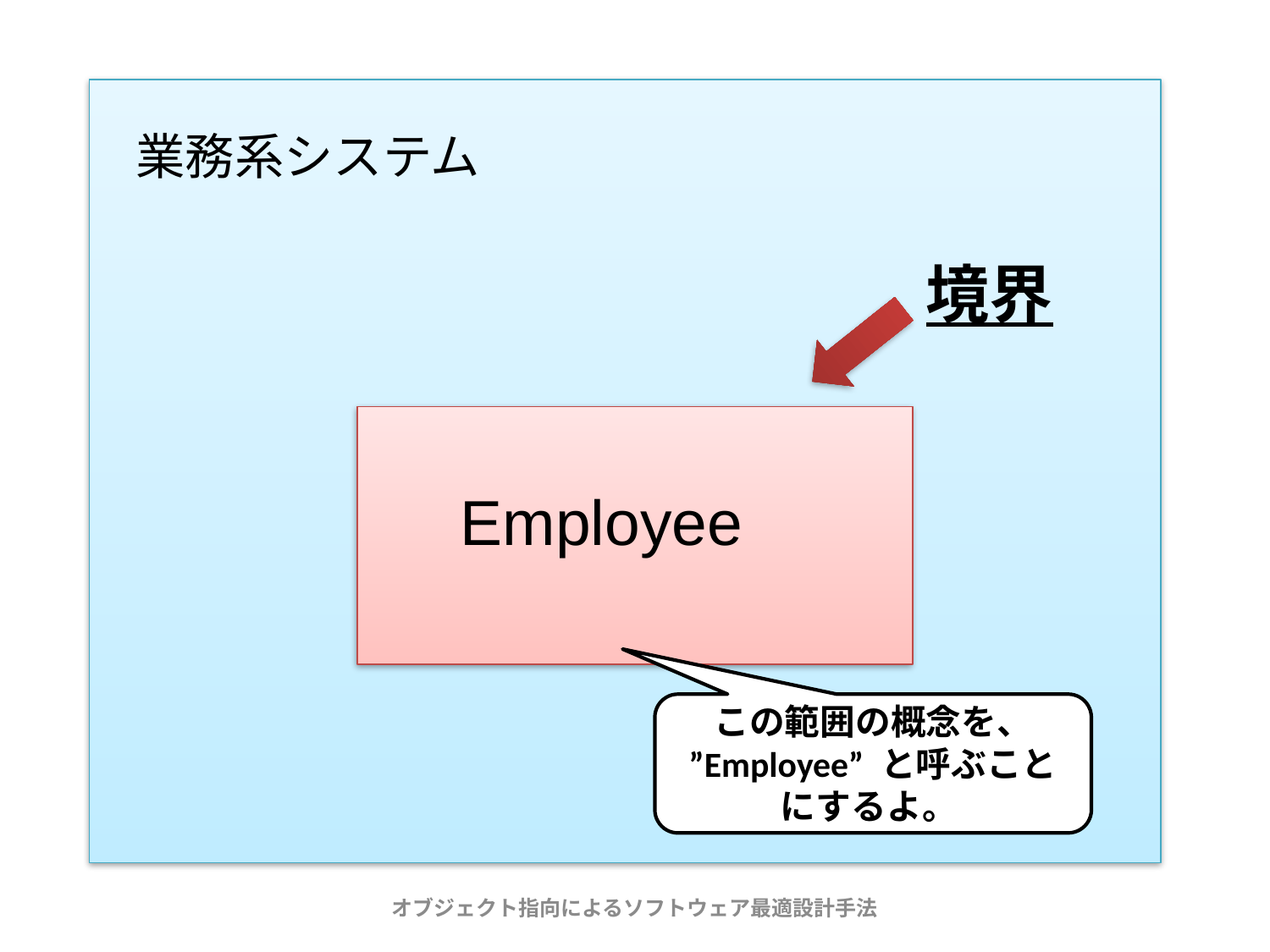

業務系システム
境界

Employee
この範囲の概念を、
”Employee” と呼ぶことにするよ。
オブジェクト指向によるソフトウェア最適設計手法